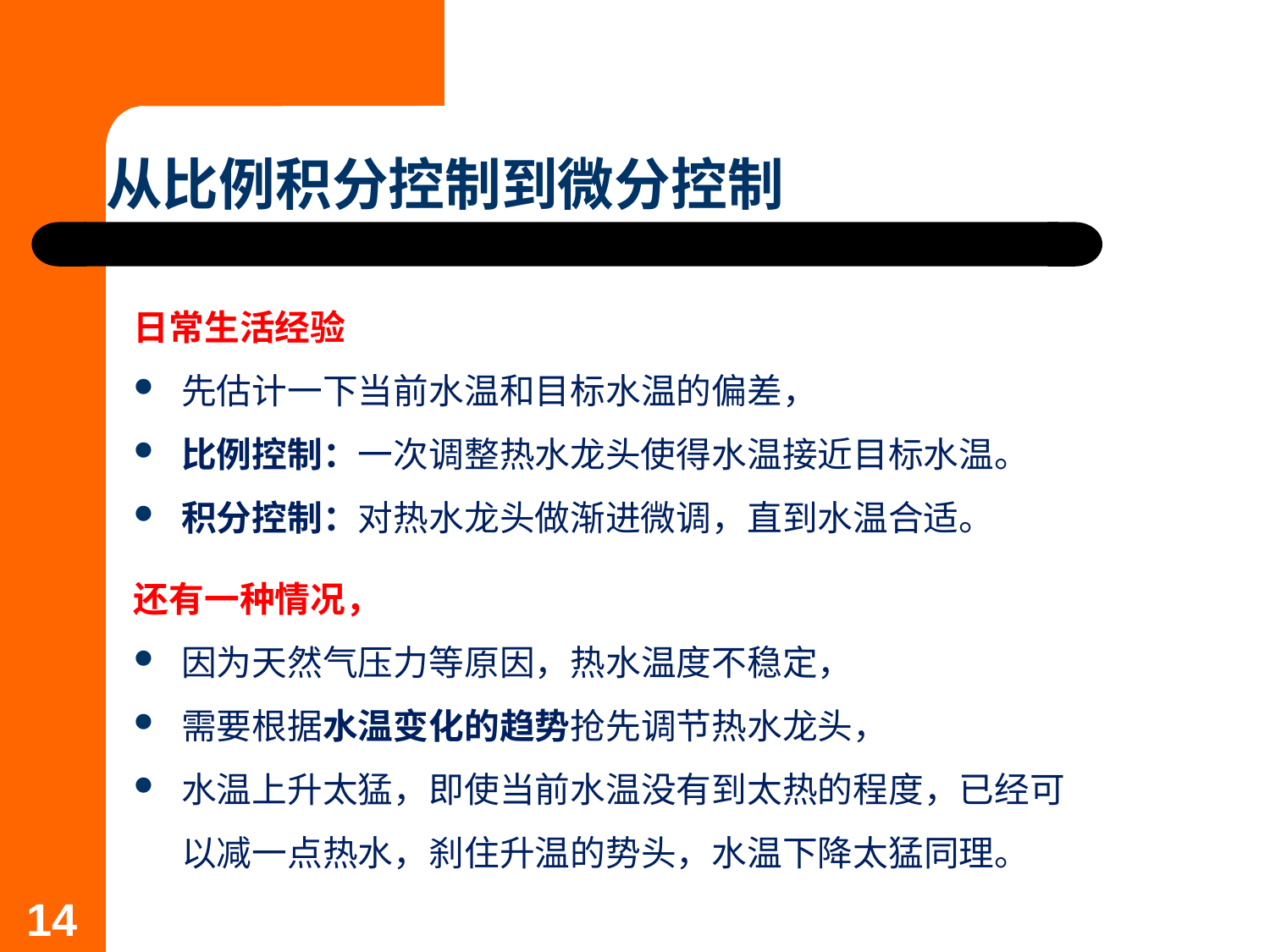

# 从比例积分控制到微分控制
日常生活经验
先估计一下当前水温和目标水温的偏差，
比例控制：一次调整热水龙头使得水温接近目标水温。
积分控制：对热水龙头做渐进微调，直到水温合适。
还有一种情况，
因为天然气压力等原因，热水温度不稳定，
需要根据水温变化的趋势抢先调节热水龙头，
水温上升太猛，即使当前水温没有到太热的程度，已经可以减一点热水，刹住升温的势头，水温下降太猛同理。

14